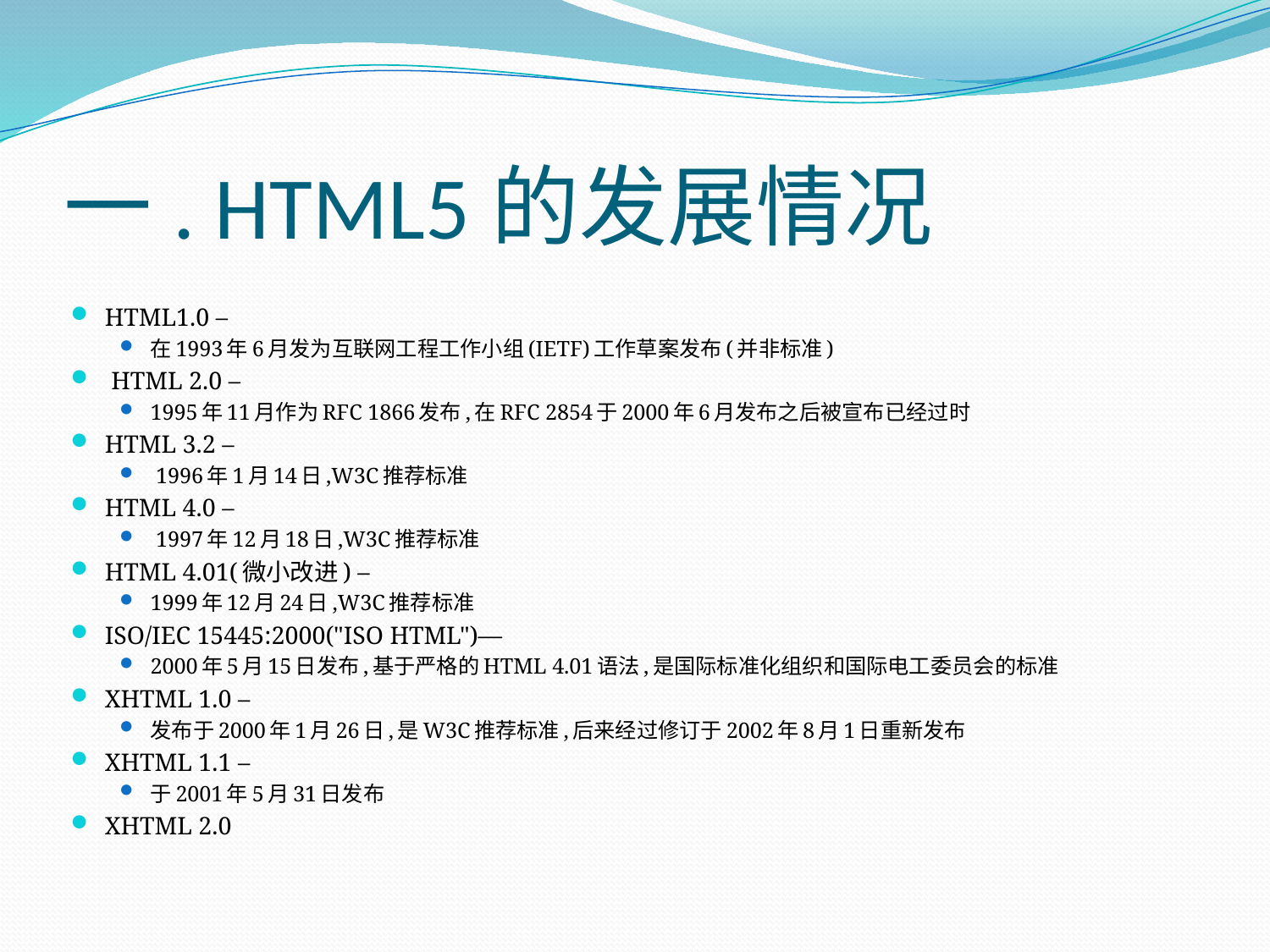

# 一. HTML5的发展情况
HTML1.0 –
在1993年6月发为互联网工程工作小组(IETF)工作草案发布(并非标准)
 HTML 2.0 –
1995年11月作为RFC 1866发布,在RFC 2854于2000年6月发布之后被宣布已经过时
HTML 3.2 –
 1996年1月14日,W3C推荐标准
HTML 4.0 –
 1997年12月18日,W3C推荐标准
HTML 4.01(微小改进) –
1999年12月24日,W3C推荐标准
ISO/IEC 15445:2000("ISO HTML")—
2000年5月15日发布,基于严格的HTML 4.01语法,是国际标准化组织和国际电工委员会的标准
XHTML 1.0 –
发布于2000年1月26日,是W3C推荐标准,后来经过修订于2002年8月1日重新发布
XHTML 1.1 –
于2001年5月31日发布
XHTML 2.0